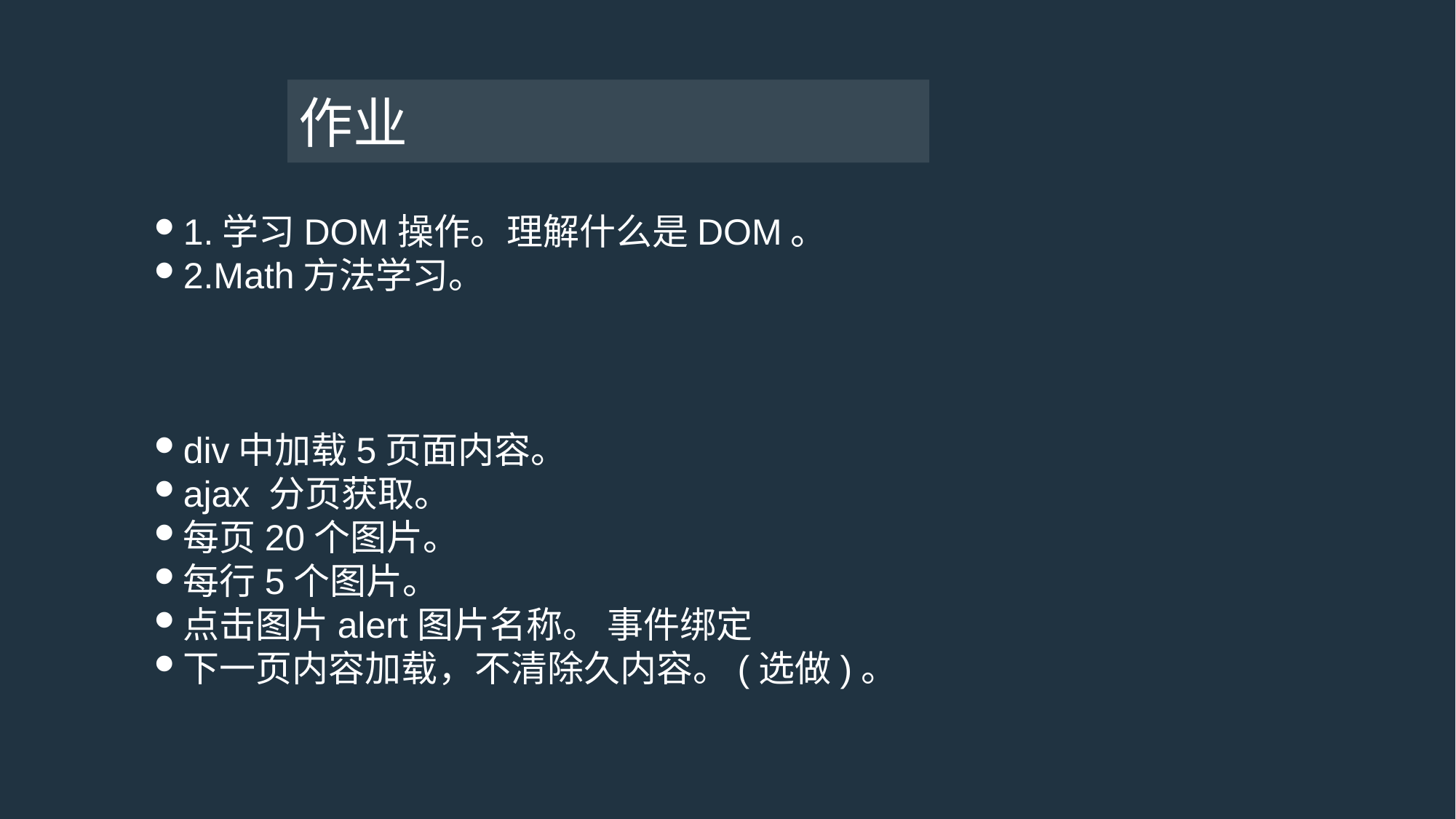

# 作业
1.学习DOM操作。理解什么是DOM。
2.Math方法学习。

div中加载5页面内容。
ajax 分页获取。
每页20个图片。
每行5个图片。
点击图片alert图片名称。 事件绑定
下一页内容加载，不清除久内容。(选做)。